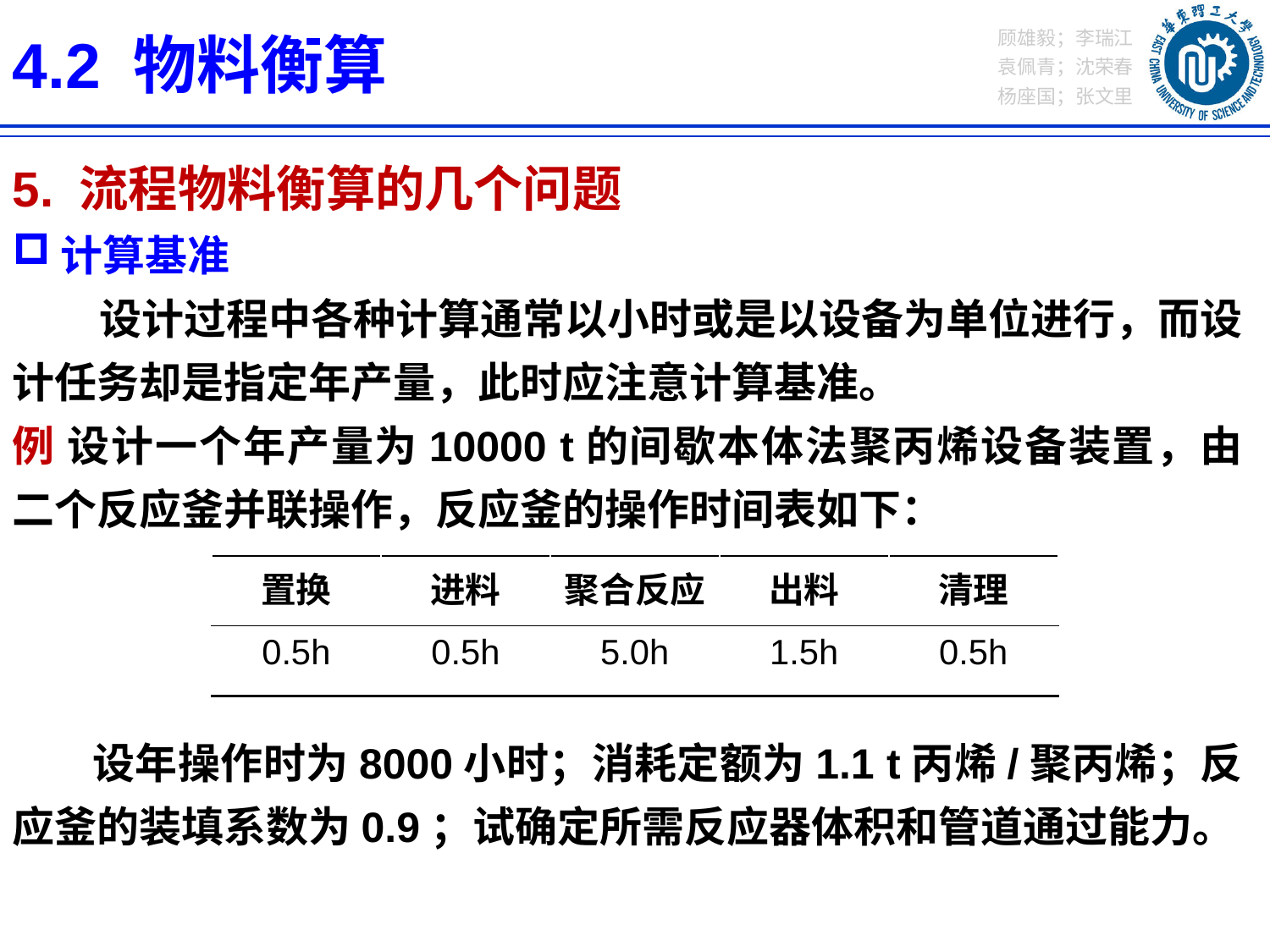

4.2 物料衡算
5. 流程物料衡算的几个问题
计算基准
        设计过程中各种计算通常以小时或是以设备为单位进行，而设计任务却是指定年产量，此时应注意计算基准。
例 设计一个年产量为10000 t的间歇本体法聚丙烯设备装置，由二个反应釜并联操作，反应釜的操作时间表如下：

       设年操作时为8000小时；消耗定额为1.1 t丙烯/聚丙烯；反应釜的装填系数为0.9；试确定所需反应器体积和管道通过能力。
| 置换 | 进料 | 聚合反应 | 出料 | 清理 |
| --- | --- | --- | --- | --- |
| 0.5h | 0.5h | 5.0h | 1.5h | 0.5h |